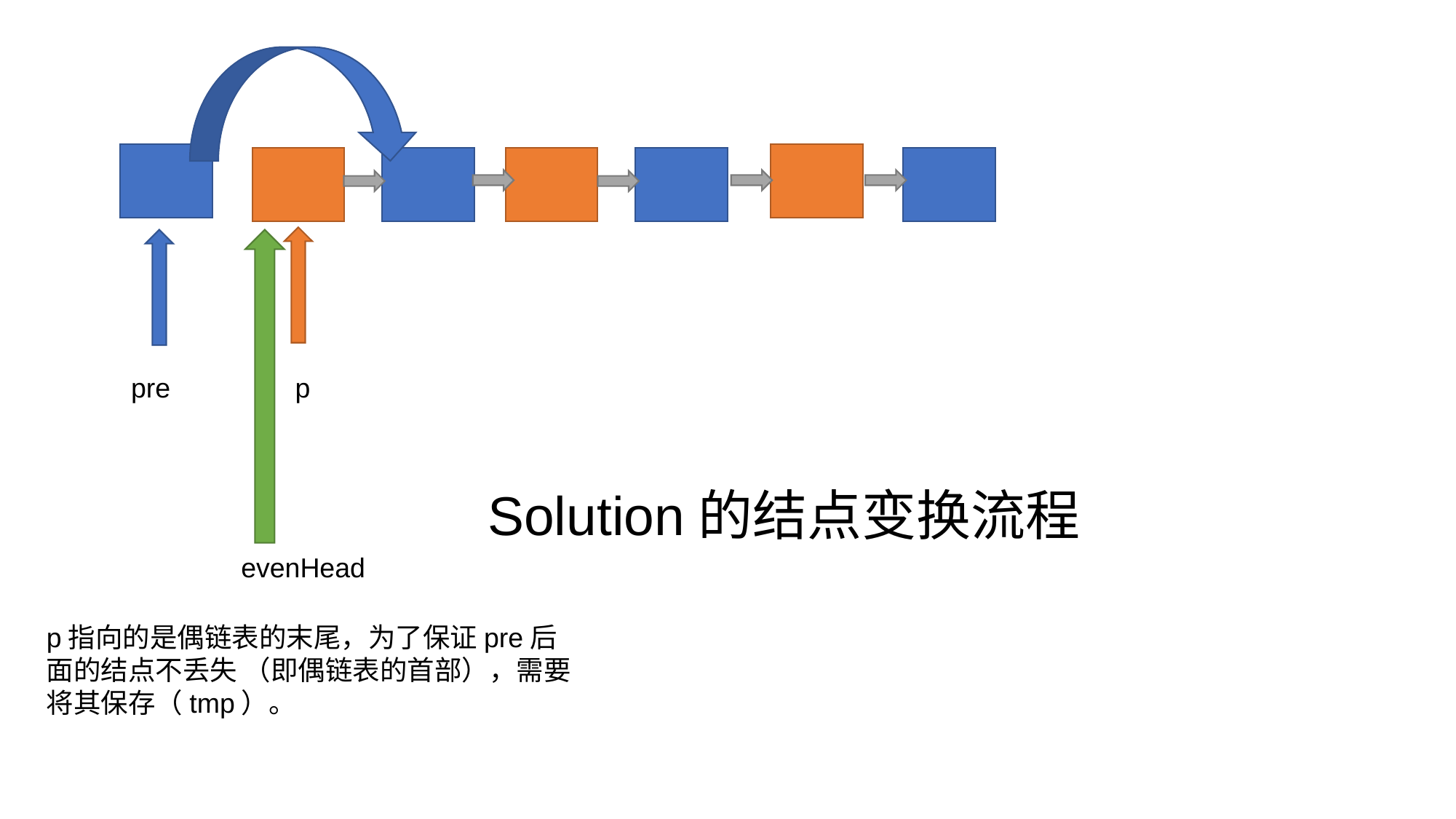

pre
p
Solution的结点变换流程
evenHead
p指向的是偶链表的末尾，为了保证pre后面的结点不丢失 （即偶链表的首部），需要将其保存（tmp）。